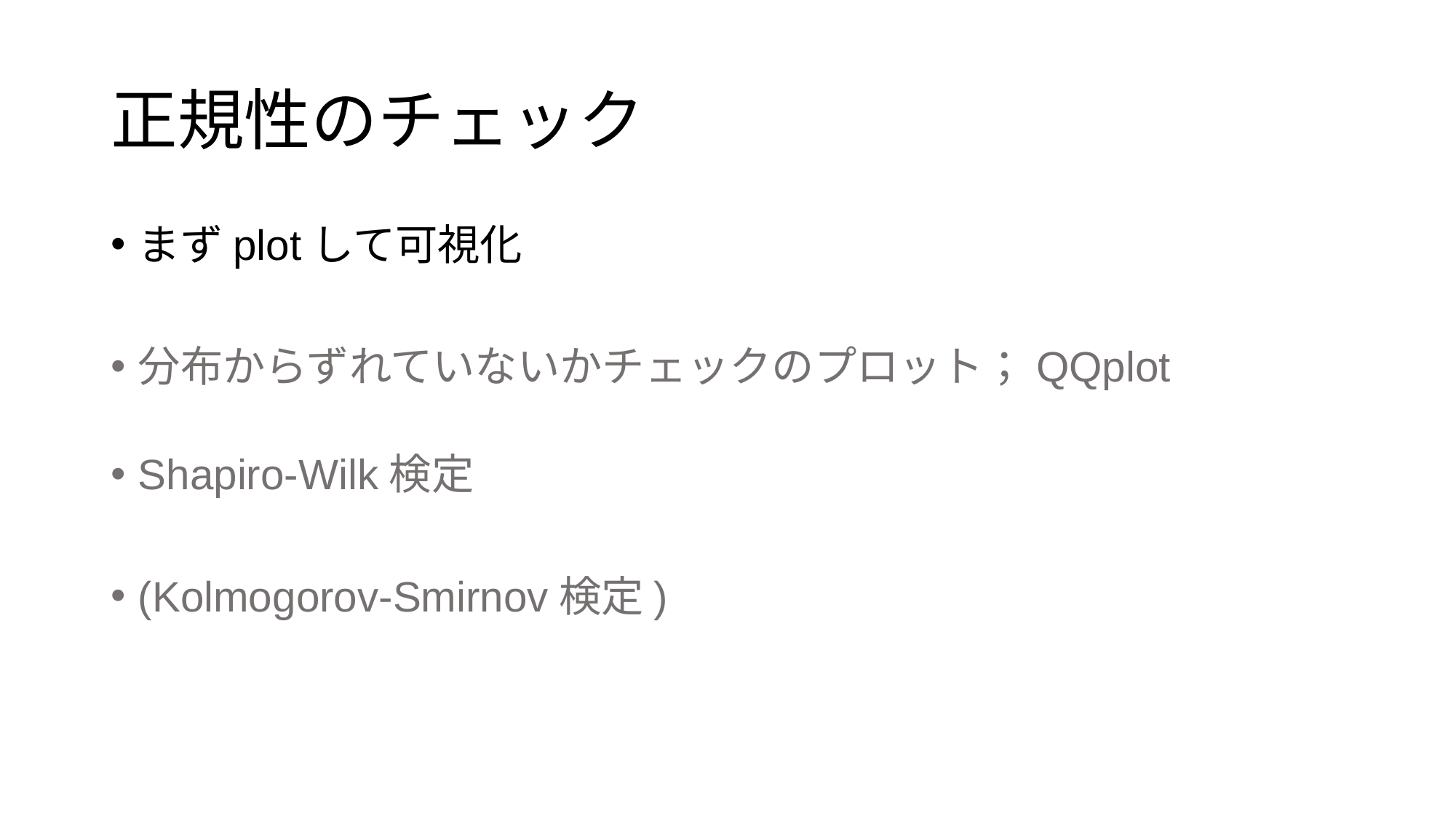

# 正規性のチェック
まずplotして可視化

分布からずれていないかチェックのプロット；QQplot

Shapiro-Wilk検定

(Kolmogorov-Smirnov検定)